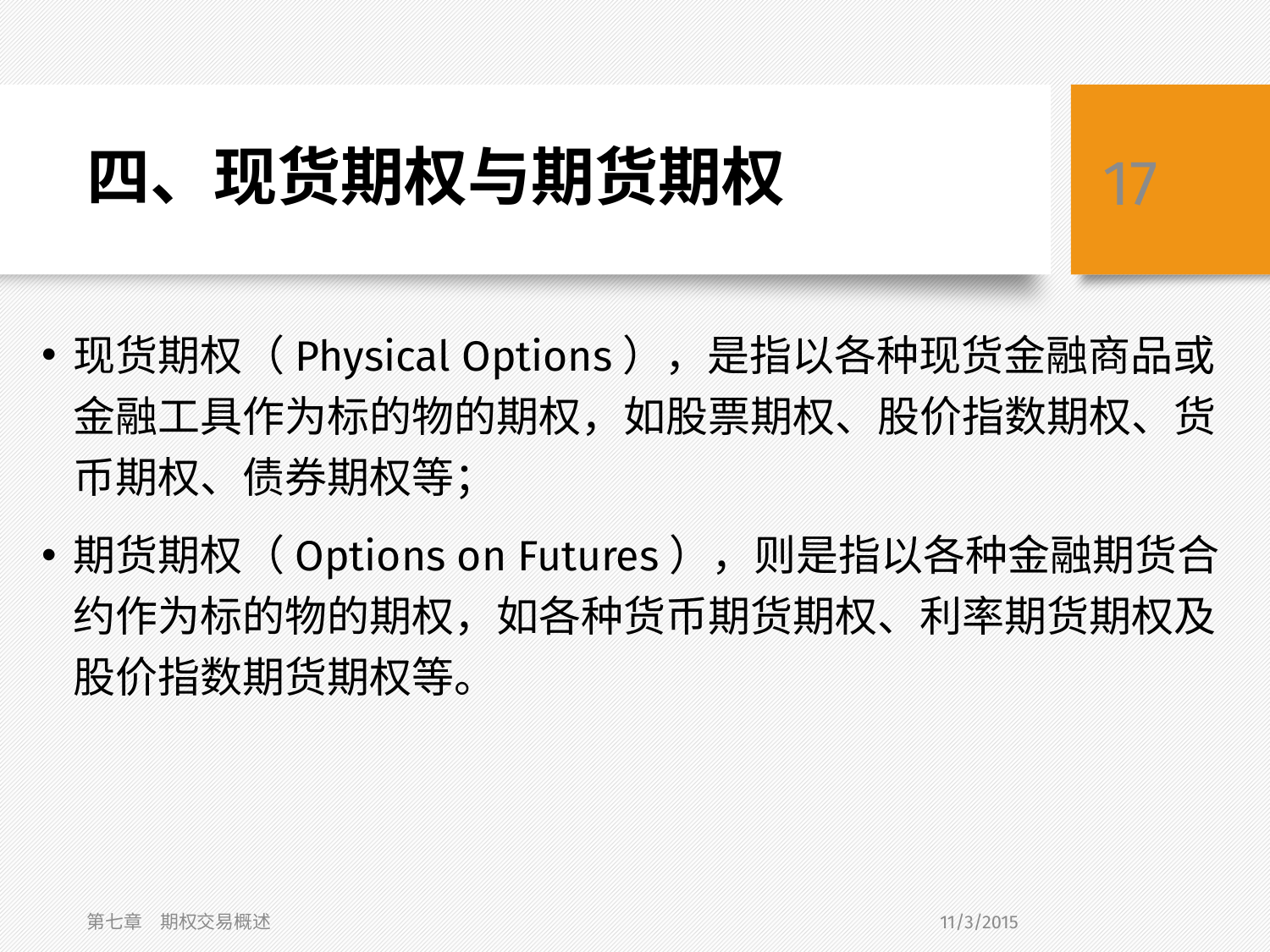

# 四、现货期权与期货期权
17
现货期权（Physical Options），是指以各种现货金融商品或金融工具作为标的物的期权，如股票期权、股价指数期权、货币期权、债券期权等；
期货期权（Options on Futures），则是指以各种金融期货合约作为标的物的期权，如各种货币期货期权、利率期货期权及股价指数期货期权等。
11/3/2015
第七章　期权交易概述